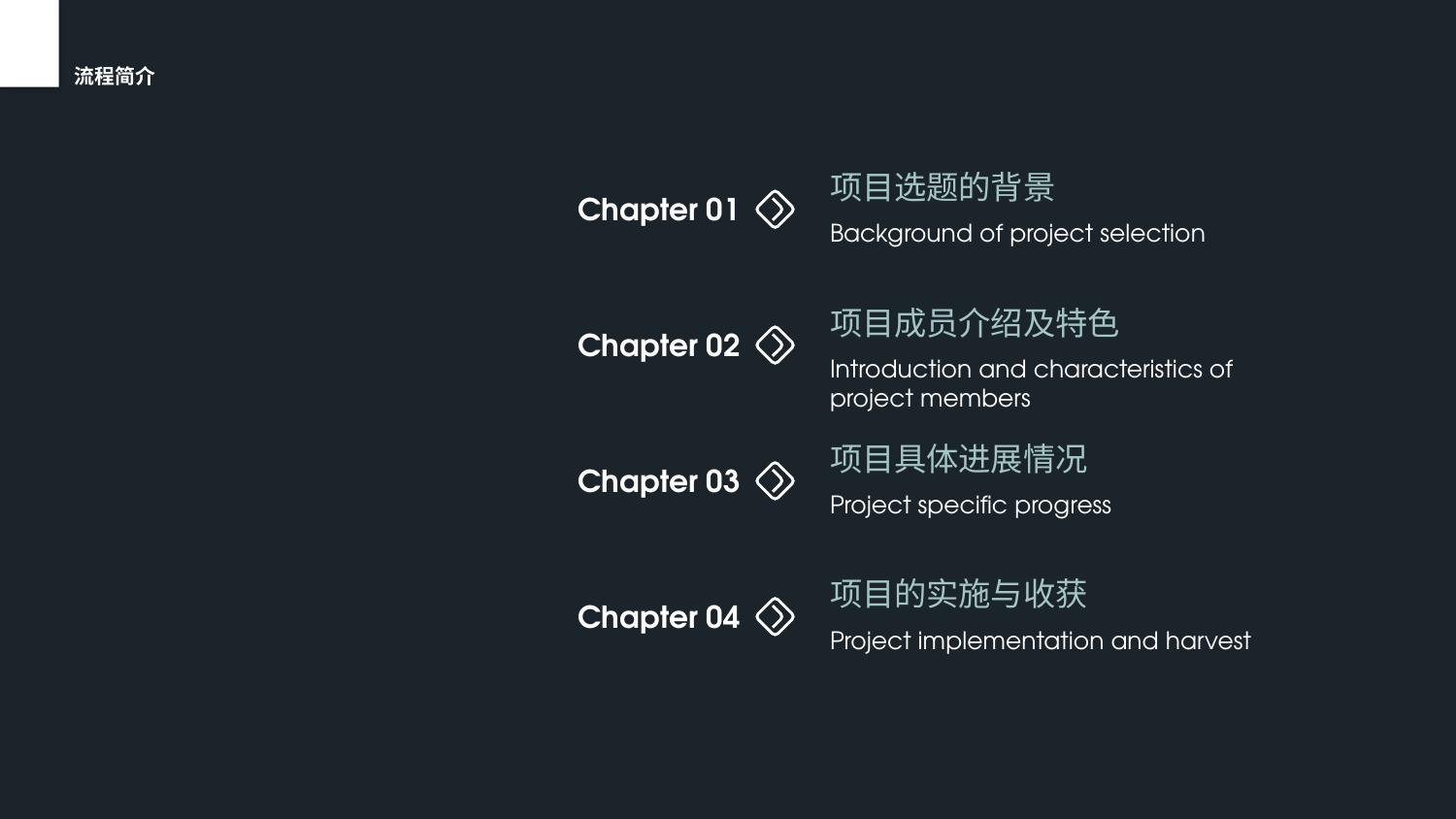

流程简介
项目选题的背景
Chapter 01

Background of project selection
项目成员介绍及特色
Chapter 02

Introduction and characteristics of project members
项目具体进展情况
Chapter 03

Project specific progress
项目的实施与收获
Chapter 04

Project implementation and harvest